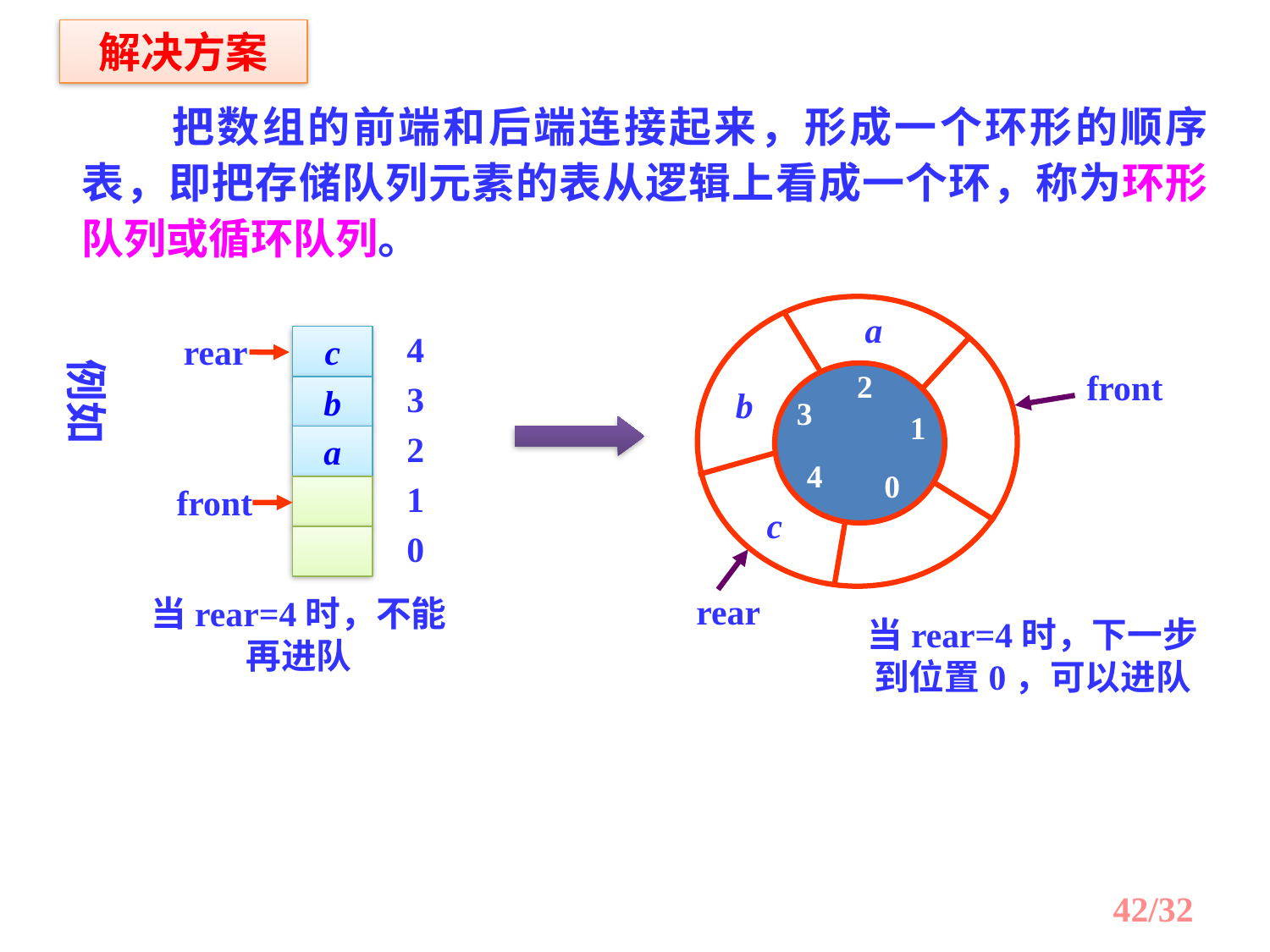

解决方案
　　把数组的前端和后端连接起来，形成一个环形的顺序表，即把存储队列元素的表从逻辑上看成一个环，称为环形队列或循环队列。

a

front
2
b
3

1

4
0

c

rear
4
rear
c

3
b
2
a
1
front

0

例如

当rear=4时，不能再进队
当rear=4时，下一步到位置0，可以进队
42/32